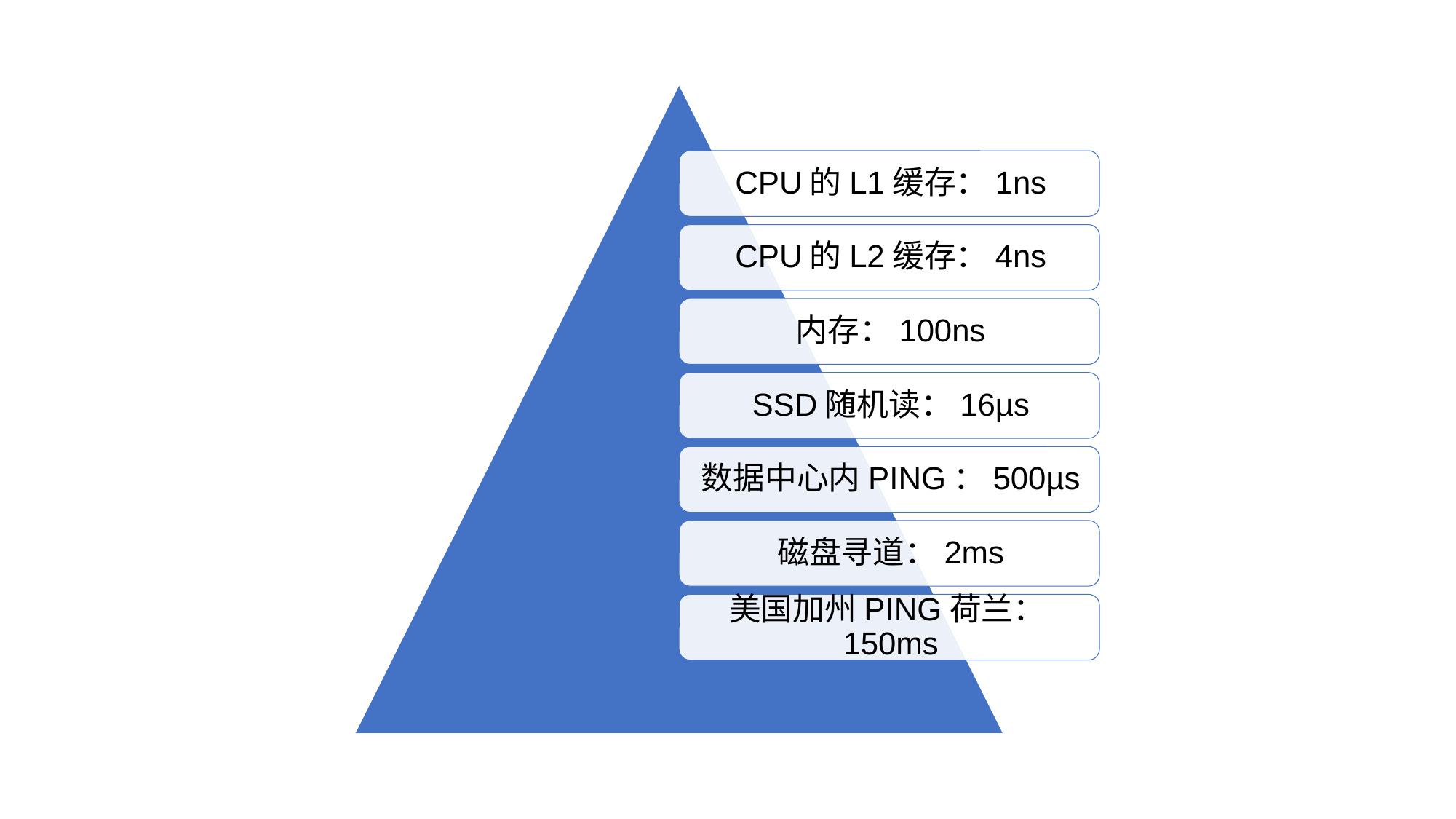

CPU的L1缓存：1ns
CPU的L2缓存：4ns
内存：100ns
SSD随机读：16µs
数据中心内PING：500µs
磁盘寻道：2ms
美国加州PING荷兰：150ms